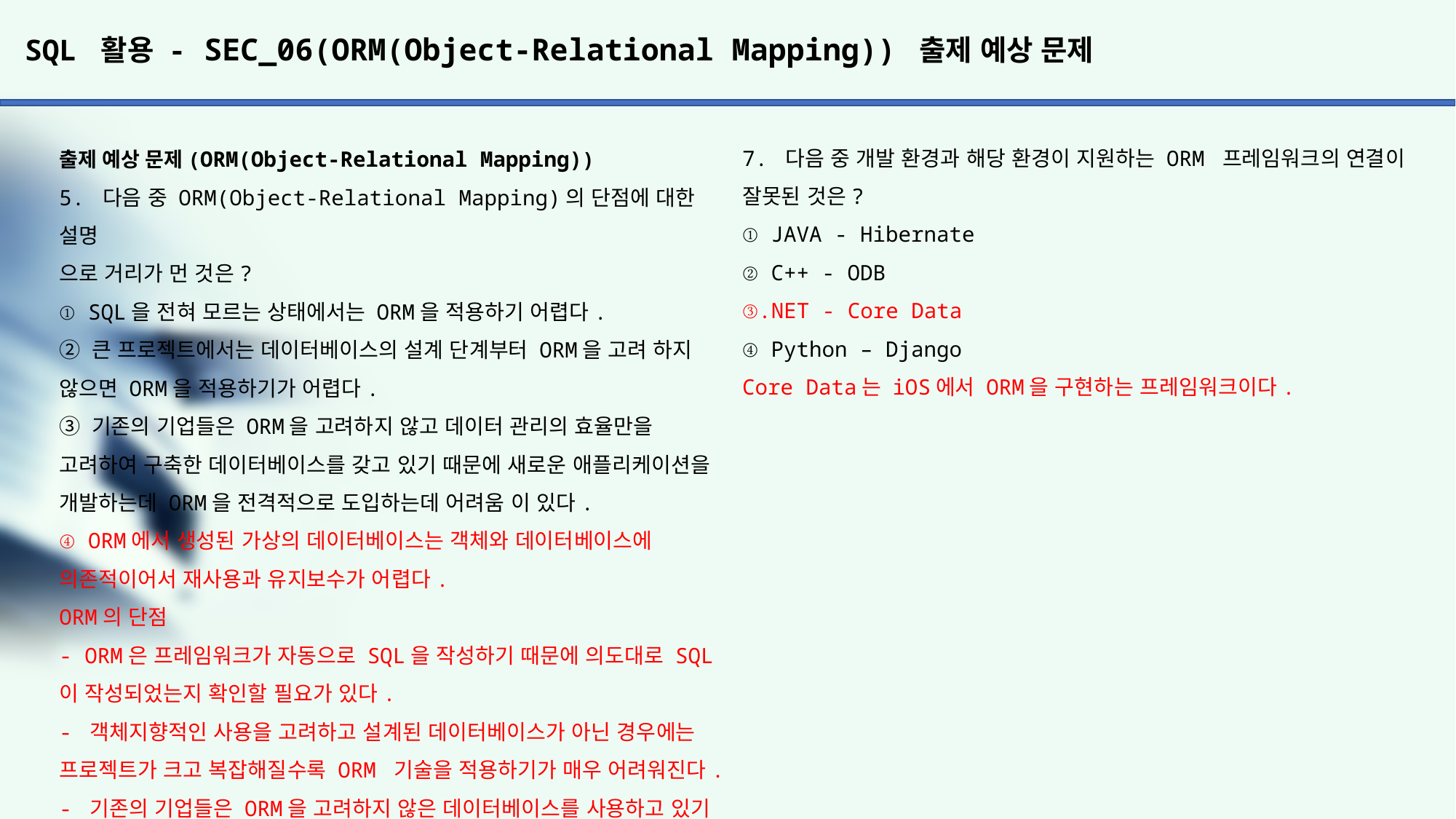

# SQL 활용 - SEC_06(ORM(Object-Relational Mapping)) 출제 예상 문제
7. 다음 중 개발 환경과 해당 환경이 지원하는 ORM 프레임워크의 연결이 잘못된 것은?
① JAVA - Hibernate
② C++ - ODB
③.NET - Core Data
④ Python – Django
Core Data는 iOS에서 ORM을 구현하는 프레임워크이다.
출제 예상 문제(ORM(Object-Relational Mapping))
5. 다음 중 ORM(Object-Relational Mapping)의 단점에 대한 설명
으로 거리가 먼 것은?
① SQL을 전혀 모르는 상태에서는 ORM을 적용하기 어렵다.
② 큰 프로젝트에서는 데이터베이스의 설계 단계부터 ORM을 고려 하지 않으면 ORM을 적용하기가 어렵다.
③ 기존의 기업들은 ORM을 고려하지 않고 데이터 관리의 효율만을 고려하여 구축한 데이터베이스를 갖고 있기 때문에 새로운 애플리케이션을 개발하는데 ORM을 전격적으로 도입하는데 어려움 이 있다.
④ ORM에서 생성된 가상의 데이터베이스는 객체와 데이터베이스에 의존적이어서 재사용과 유지보수가 어렵다.
ORM의 단점
- ORM은 프레임워크가 자동으로 SQL을 작성하기 때문에 의도대로 SQL이 작성되었는지 확인할 필요가 있다.
- 객체지향적인 사용을 고려하고 설계된 데이터베이스가 아닌 경우에는 프로젝트가 크고 복잡해질수록 ORM 기술을 적용하기가 매우 어려워진다.
- 기존의 기업들은 ORM을 고려하지 않은 데이터베이스를 사용하고 있기 때문에 ORM에 적합하게 변환하려면 많은 시간과 노력이 필요하다.
6. ORM(Object-Relational Mapping)의 특징으로 옳지 않은 것은?
① 객체와 관계형 데이터베이스를 연결하는 기술을 의미한다.
② 가상의 객체 데이터베이스를 활용한다.
③ 코드 및 데이터베이스와 독립적이므로 재사용 및 유지보수가 용이하다.
④ 프로그래밍 코드에서 SQL문을 분리하여 XML에 저장함으로써 SQL문 관리가 수월해진다.
④번은 MyBatis에 대한 내용이다.